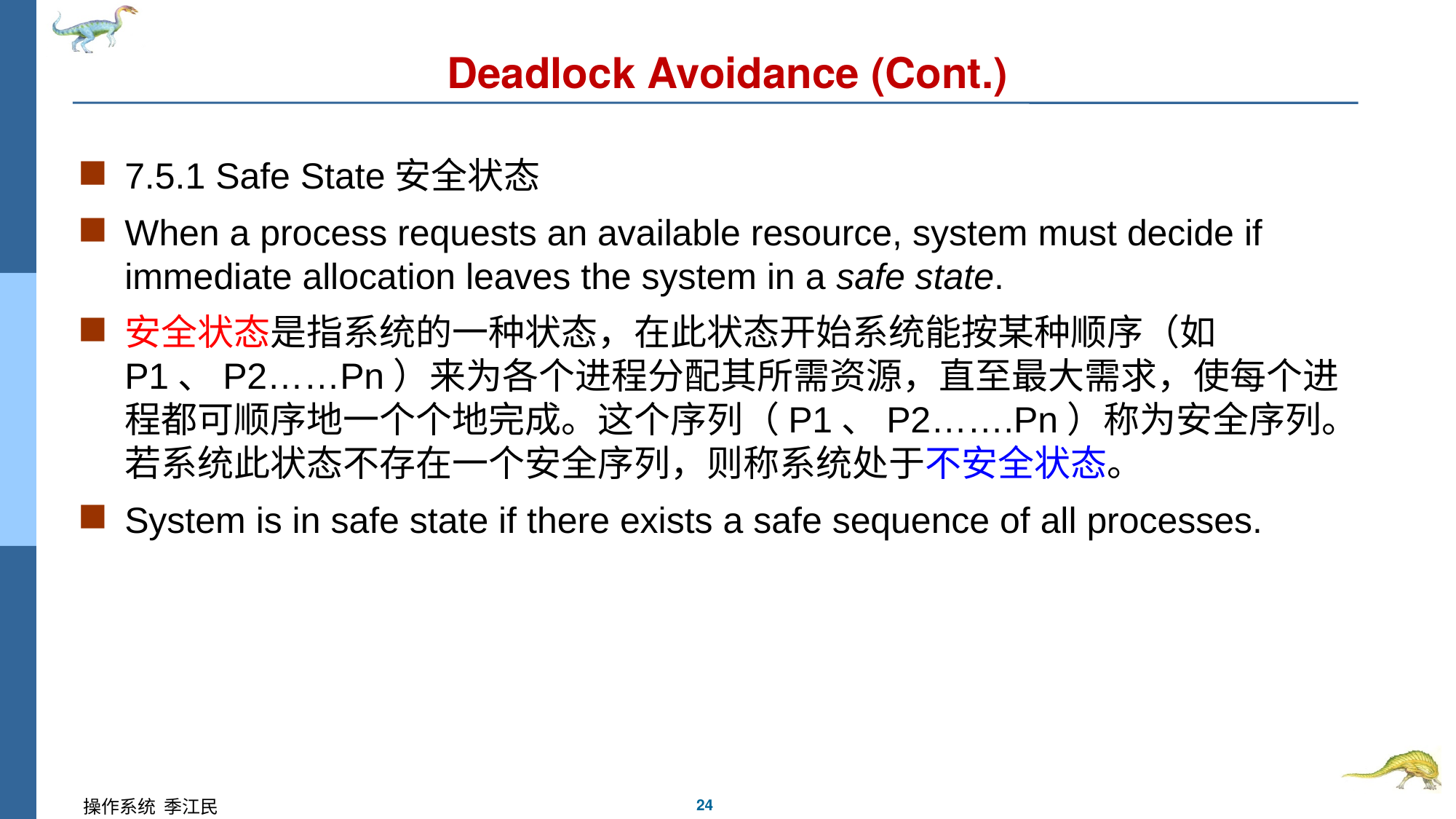

# Deadlock Avoidance (Cont.)
7.5.1 Safe State安全状态
When a process requests an available resource, system must decide if immediate allocation leaves the system in a safe state.
安全状态是指系统的一种状态，在此状态开始系统能按某种顺序（如P1、P2……Pn）来为各个进程分配其所需资源，直至最大需求，使每个进程都可顺序地一个个地完成。这个序列（P1、P2…….Pn）称为安全序列。若系统此状态不存在一个安全序列，则称系统处于不安全状态。
System is in safe state if there exists a safe sequence of all processes.